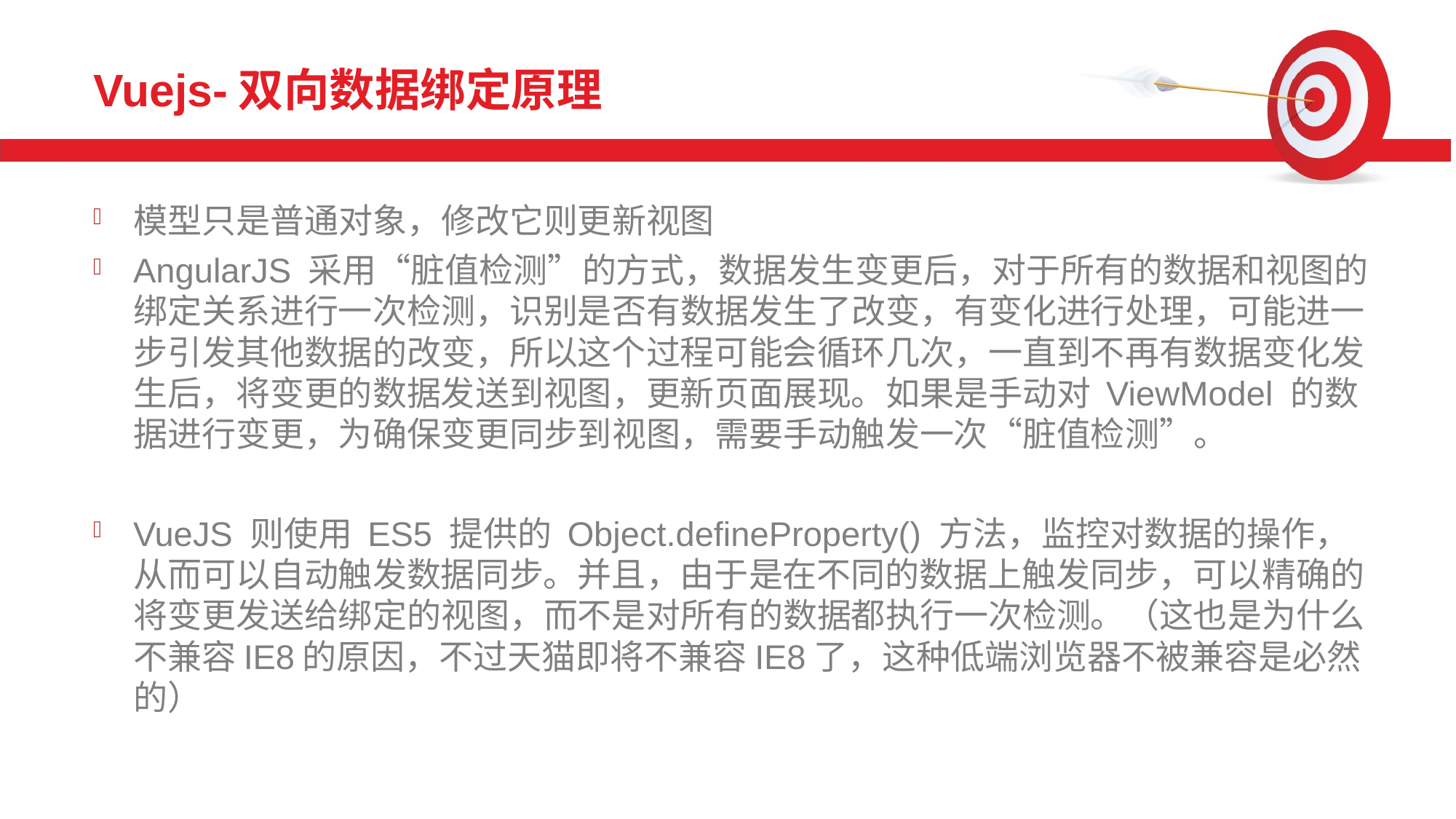

# Vuejs-双向数据绑定原理
模型只是普通对象，修改它则更新视图
AngularJS 采用“脏值检测”的方式，数据发生变更后，对于所有的数据和视图的绑定关系进行一次检测，识别是否有数据发生了改变，有变化进行处理，可能进一步引发其他数据的改变，所以这个过程可能会循环几次，一直到不再有数据变化发生后，将变更的数据发送到视图，更新页面展现。如果是手动对 ViewModel 的数据进行变更，为确保变更同步到视图，需要手动触发一次“脏值检测”。

VueJS 则使用 ES5 提供的 Object.defineProperty() 方法，监控对数据的操作，从而可以自动触发数据同步。并且，由于是在不同的数据上触发同步，可以精确的将变更发送给绑定的视图，而不是对所有的数据都执行一次检测。（这也是为什么不兼容IE8的原因，不过天猫即将不兼容IE8了，这种低端浏览器不被兼容是必然的）